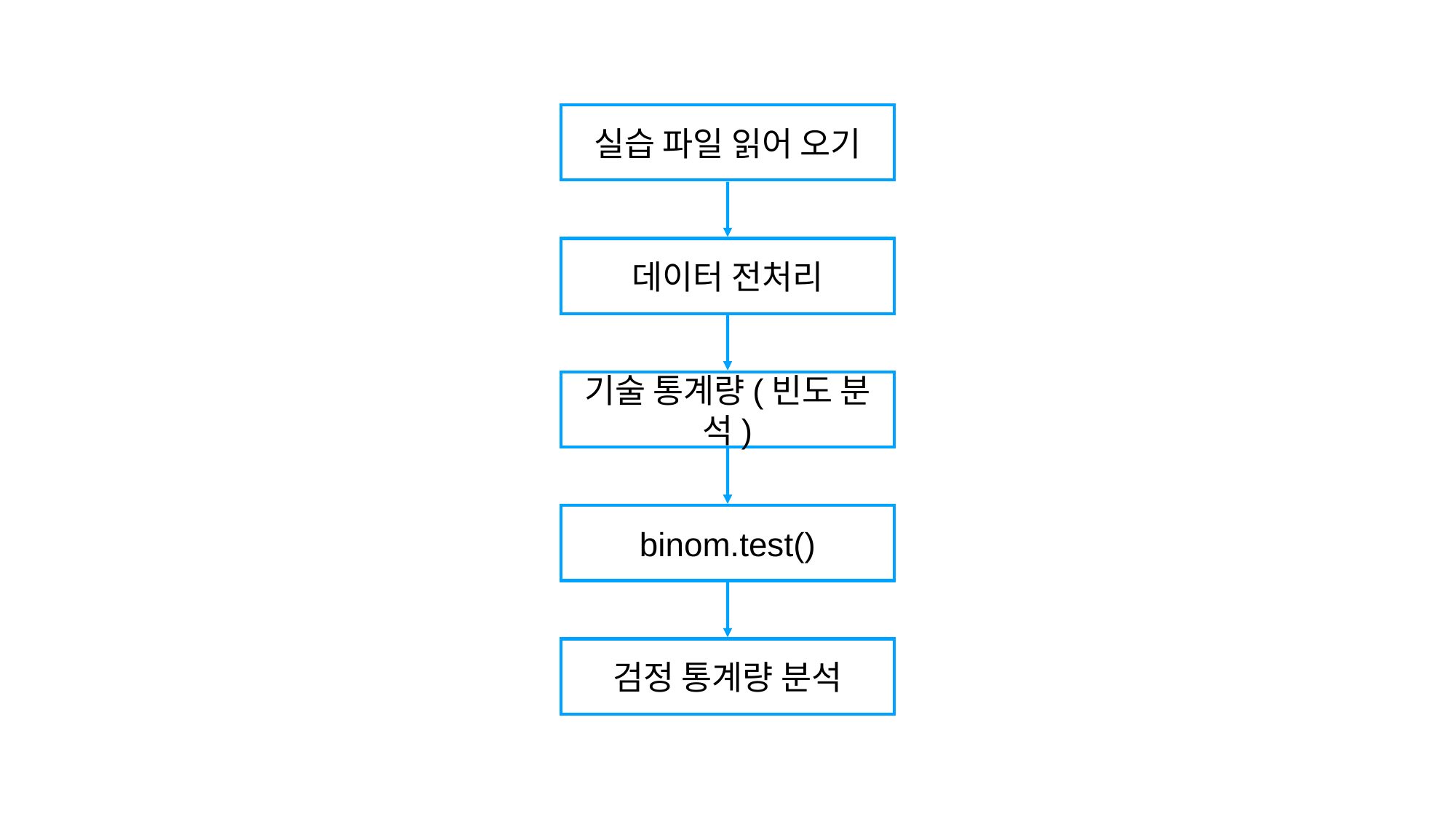

실습 파일 읽어 오기

데이터 전처리

기술 통계량(빈도 분석)

binom.test()

검정 통계량 분석